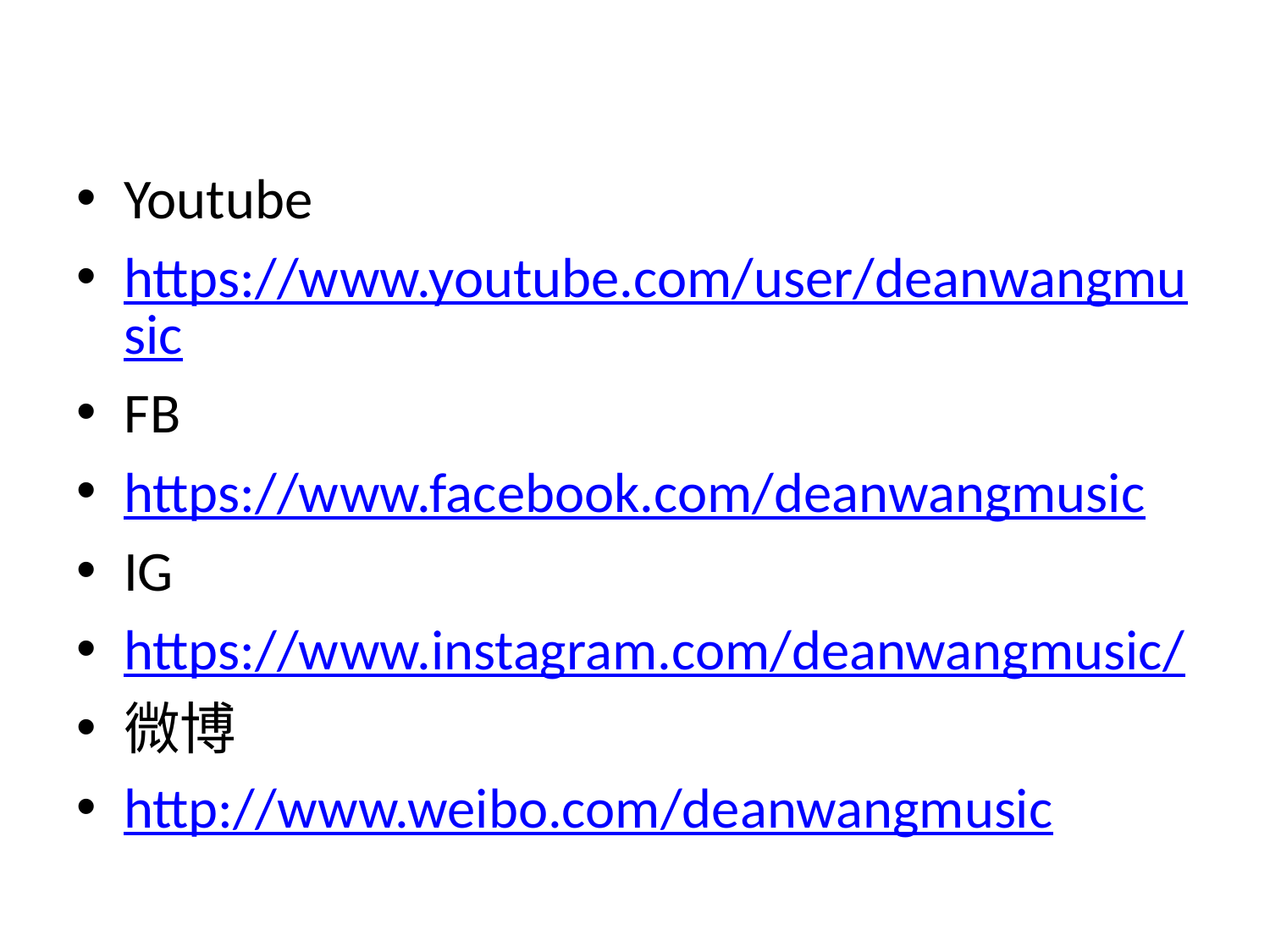

#
Youtube
https://www.youtube.com/user/deanwangmusic
FB
https://www.facebook.com/deanwangmusic
IG
https://www.instagram.com/deanwangmusic/
微博
http://www.weibo.com/deanwangmusic